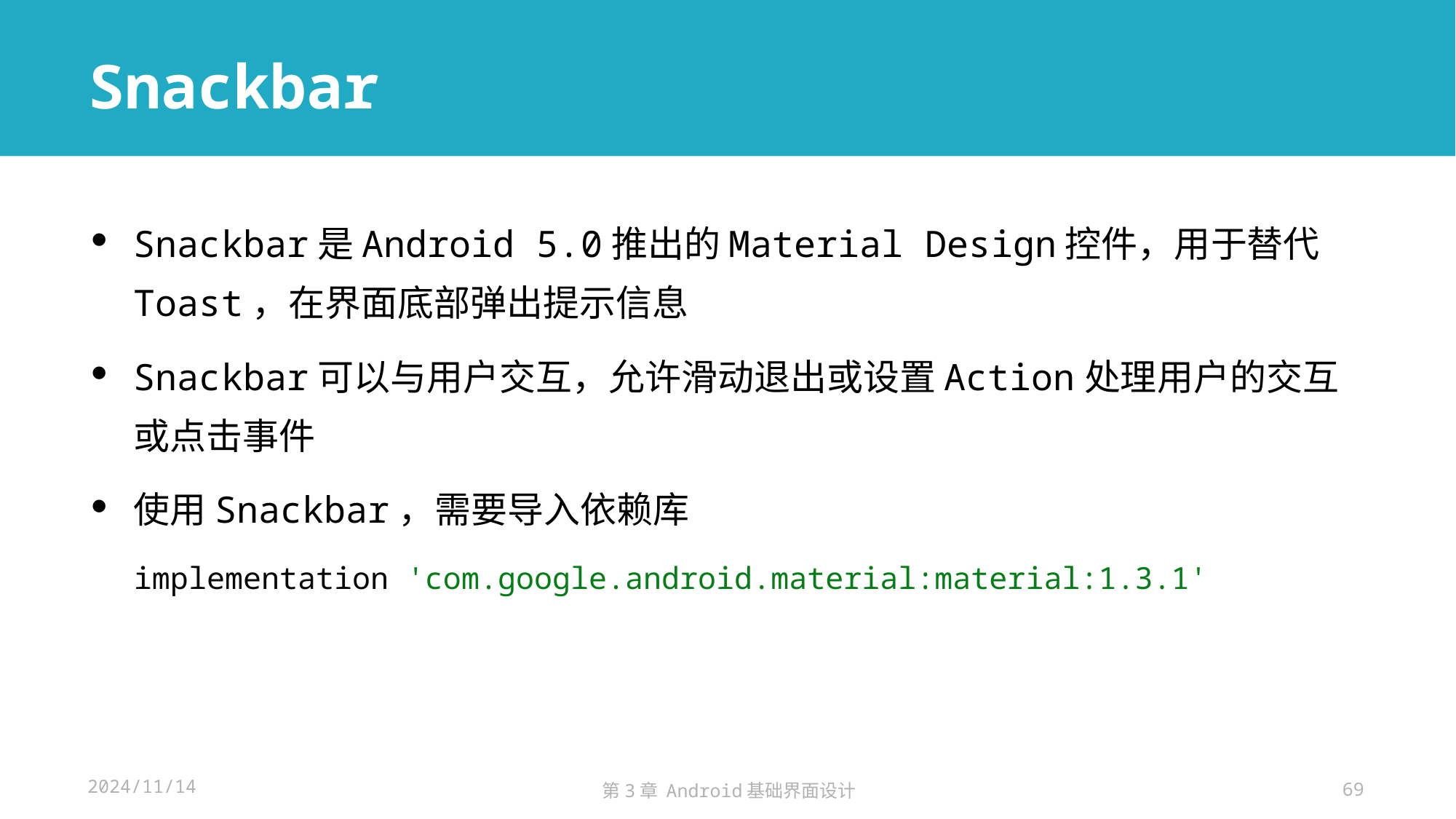

# Snackbar
Snackbar是Android 5.0推出的Material Design控件，用于替代Toast，在界面底部弹出提示信息
Snackbar可以与用户交互，允许滑动退出或设置Action处理用户的交互或点击事件
使用Snackbar，需要导入依赖库
implementation 'com.google.android.material:material:1.3.1'

2024/11/14
第3章 Android基础界面设计
69